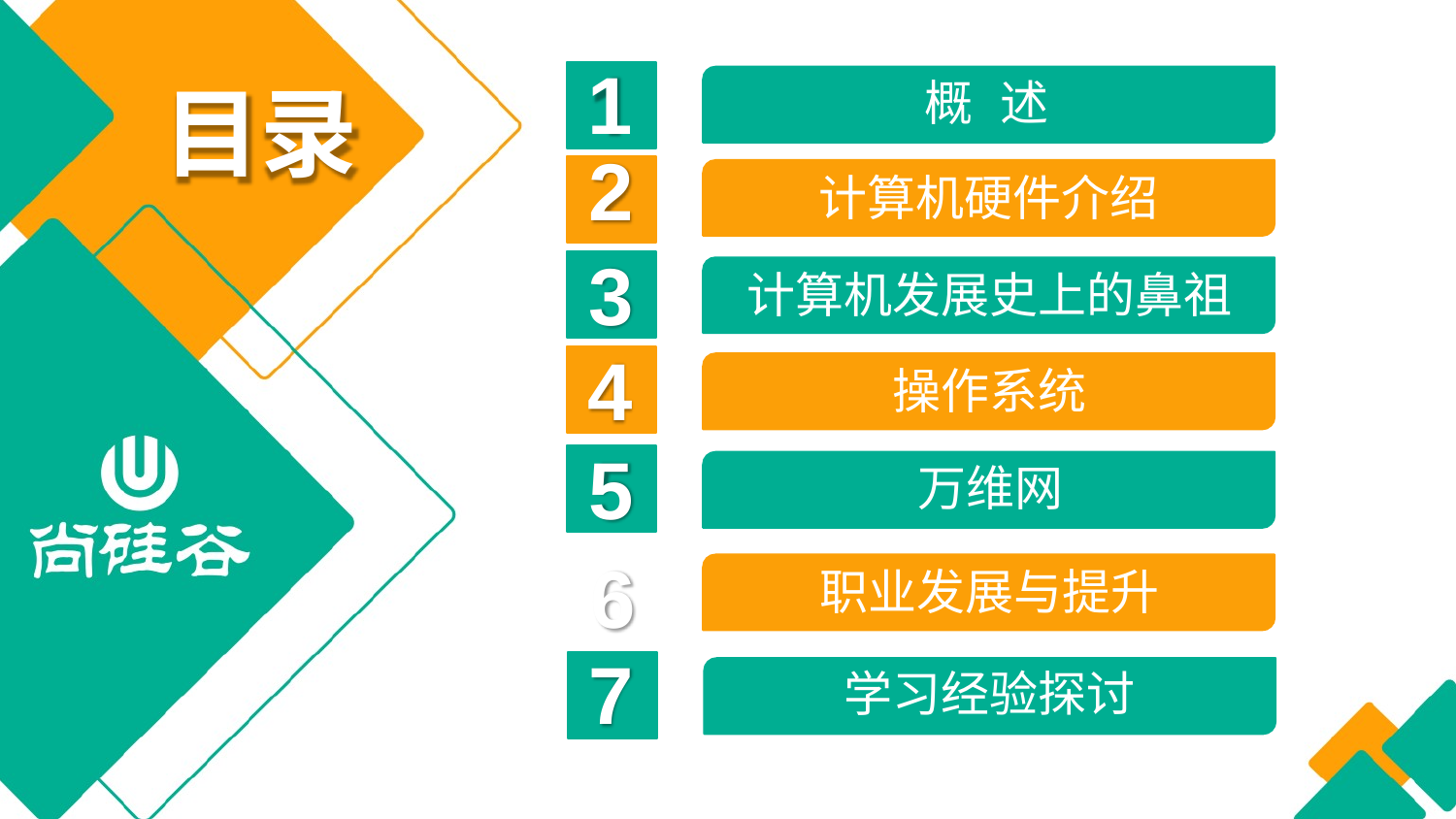

1

# 目录
概	述
计算机硬件介绍
计算机发展史上的鼻祖 操作系统
万维网
职业发展与提升 学习经验探讨

2

3

4

5

6

7